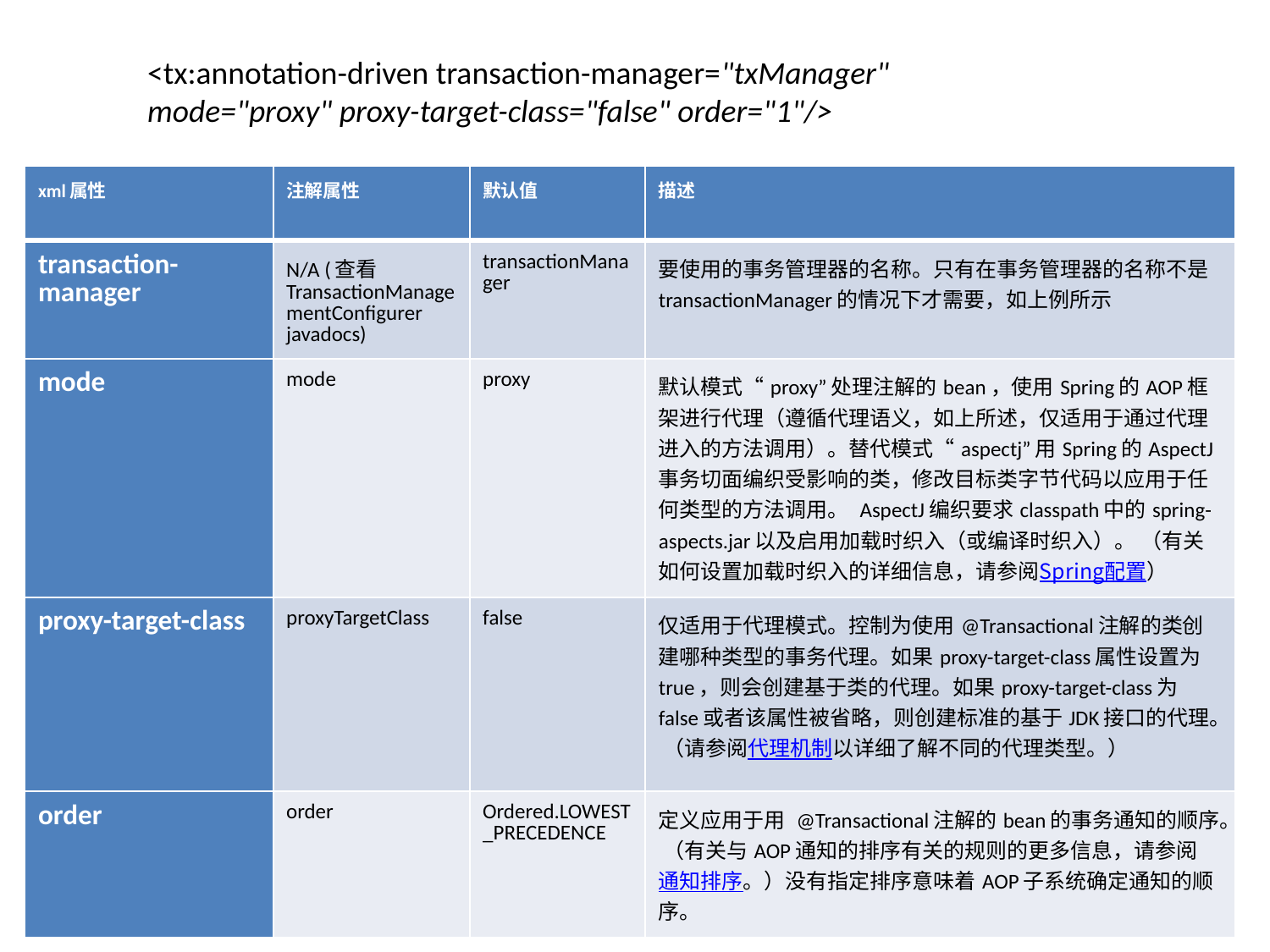

<tx:annotation-driven transaction-manager="txManager" mode="proxy" proxy-target-class="false" order="1"/>
| xml属性 | 注解属性 | 默认值 | 描述 |
| --- | --- | --- | --- |
| transaction-manager | N/A (查看TransactionManagementConfigurer javadocs) | transactionManager | 要使用的事务管理器的名称。只有在事务管理器的名称不是transactionManager的情况下才需要，如上例所示 |
| mode | mode | proxy | 默认模式“proxy”处理注解的bean，使用Spring的AOP框架进行代理（遵循代理语义，如上所述，仅适用于通过代理进入的方法调用）。替代模式“aspectj”用Spring的AspectJ事务切面编织受影响的类，修改目标类字节代码以应用于任何类型的方法调用。 AspectJ编织要求classpath中的spring-aspects.jar以及启用加载时织入（或编译时织入）。 （有关如何设置加载时织入的详细信息，请参阅Spring配置） |
| proxy-target-class | proxyTargetClass | false | 仅适用于代理模式。控制为使用@Transactional注解的类创建哪种类型的事务代理。如果proxy-target-class属性设置为true，则会创建基于类的代理。如果proxy-target-class为false或者该属性被省略，则创建标准的基于JDK接口的代理。 （请参阅代理机制以详细了解不同的代理类型。） |
| order | order | Ordered.LOWEST\_PRECEDENCE | 定义应用于用 @Transactional注解的bean的事务通知的顺序。 （有关与AOP通知的排序有关的规则的更多信息，请参阅通知排序。）没有指定排序意味着AOP子系统确定通知的顺序。 |